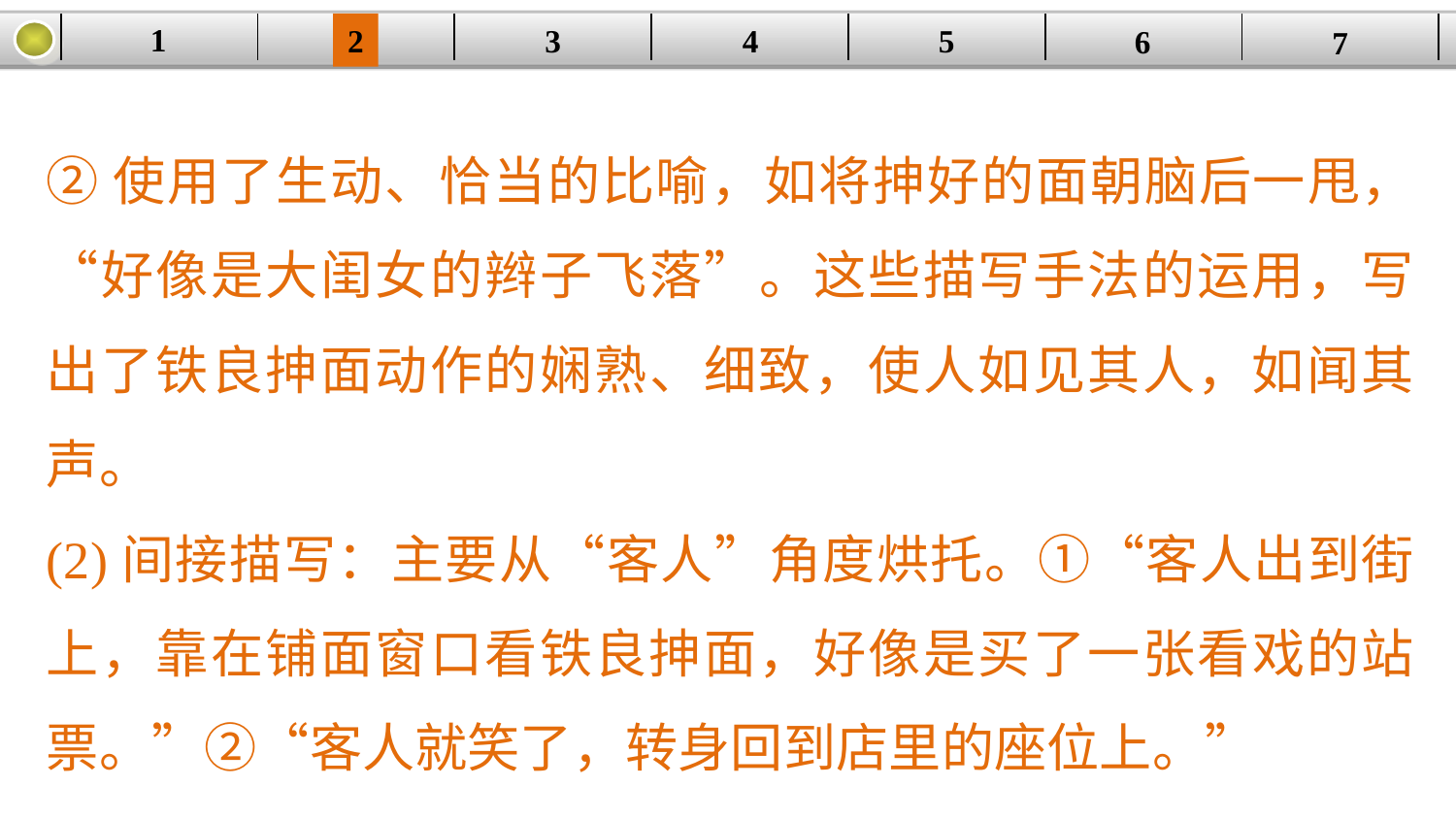

1
5
3
2
|  |  |  |  |  |  |  |
| --- | --- | --- | --- | --- | --- | --- |
4
6
7

②使用了生动、恰当的比喻，如将抻好的面朝脑后一甩，“好像是大闺女的辫子飞落”。这些描写手法的运用，写出了铁良抻面动作的娴熟、细致，使人如见其人，如闻其声。
(2)间接描写：主要从“客人”角度烘托。①“客人出到街上，靠在铺面窗口看铁良抻面，好像是买了一张看戏的站票。”②“客人就笑了，转身回到店里的座位上。”